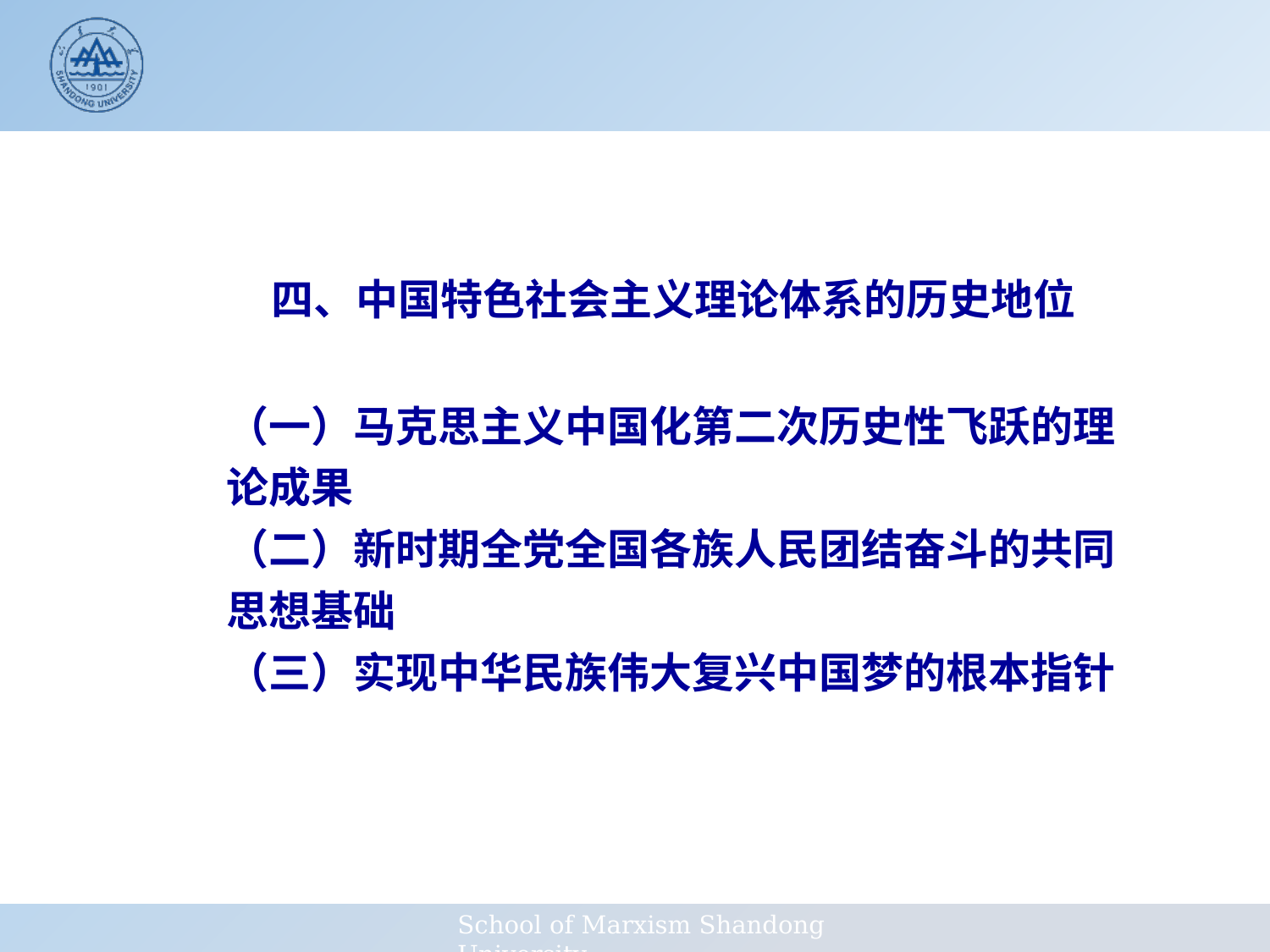

四、中国特色社会主义理论体系的历史地位
（一）马克思主义中国化第二次历史性飞跃的理论成果
（二）新时期全党全国各族人民团结奋斗的共同思想基础
（三）实现中华民族伟大复兴中国梦的根本指针